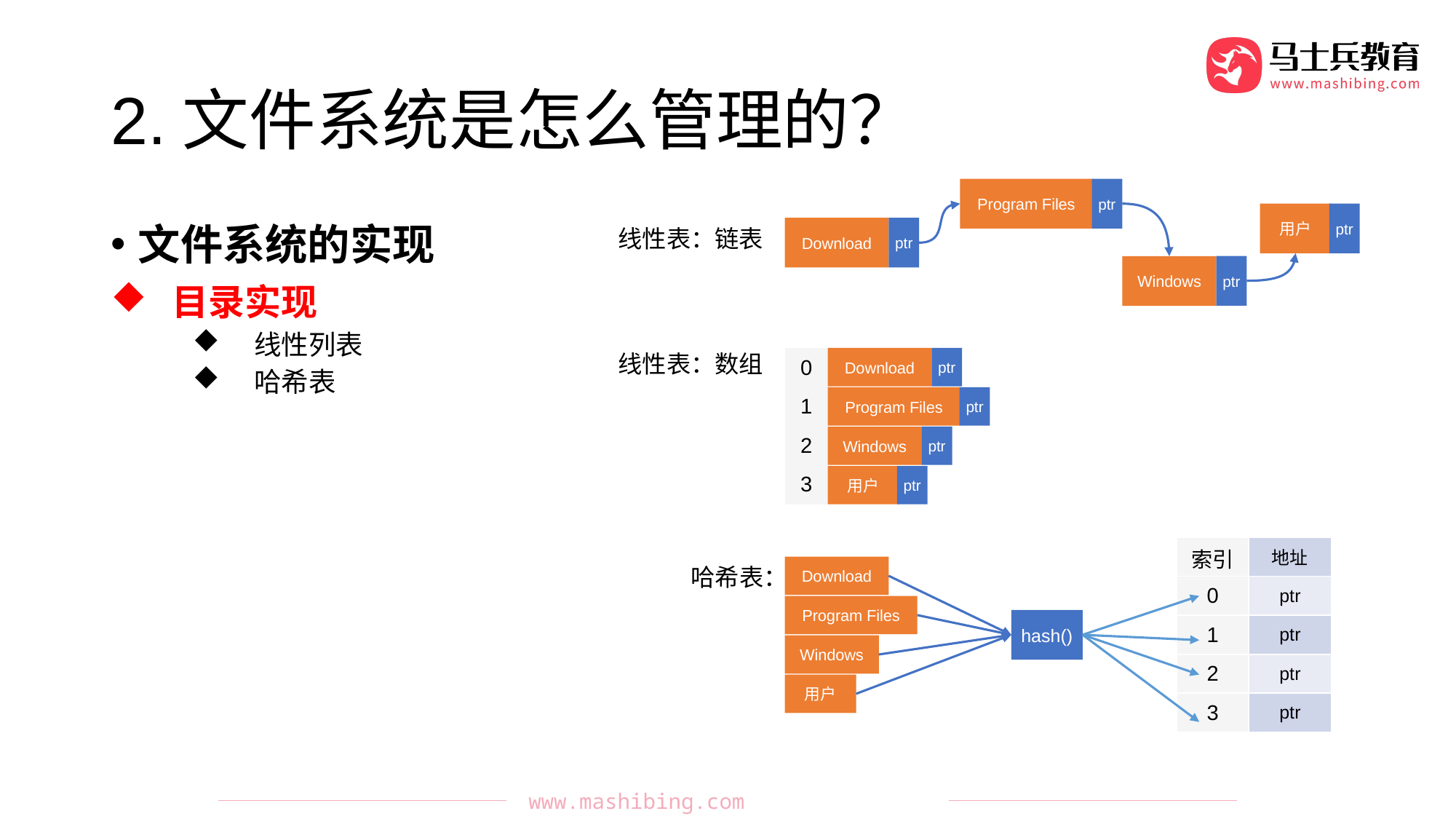

# 2.文件系统是怎么管理的？
Program Files
ptr
用户
ptr
Download
ptr
ptr
Windows
文件系统的实现
目录实现
线性列表
哈希表
线性表：链表
线性表：数组
| 0 |
| --- |
| 1 |
| 2 |
| 3 |
Download
ptr
Program Files
ptr
ptr
Windows
用户
ptr
| 索引 | 地址 |
| --- | --- |
| 0 | ptr |
| 1 | ptr |
| 2 | ptr |
| 3 | ptr |
哈希表：
Download
Program Files
Windows
用户
hash()